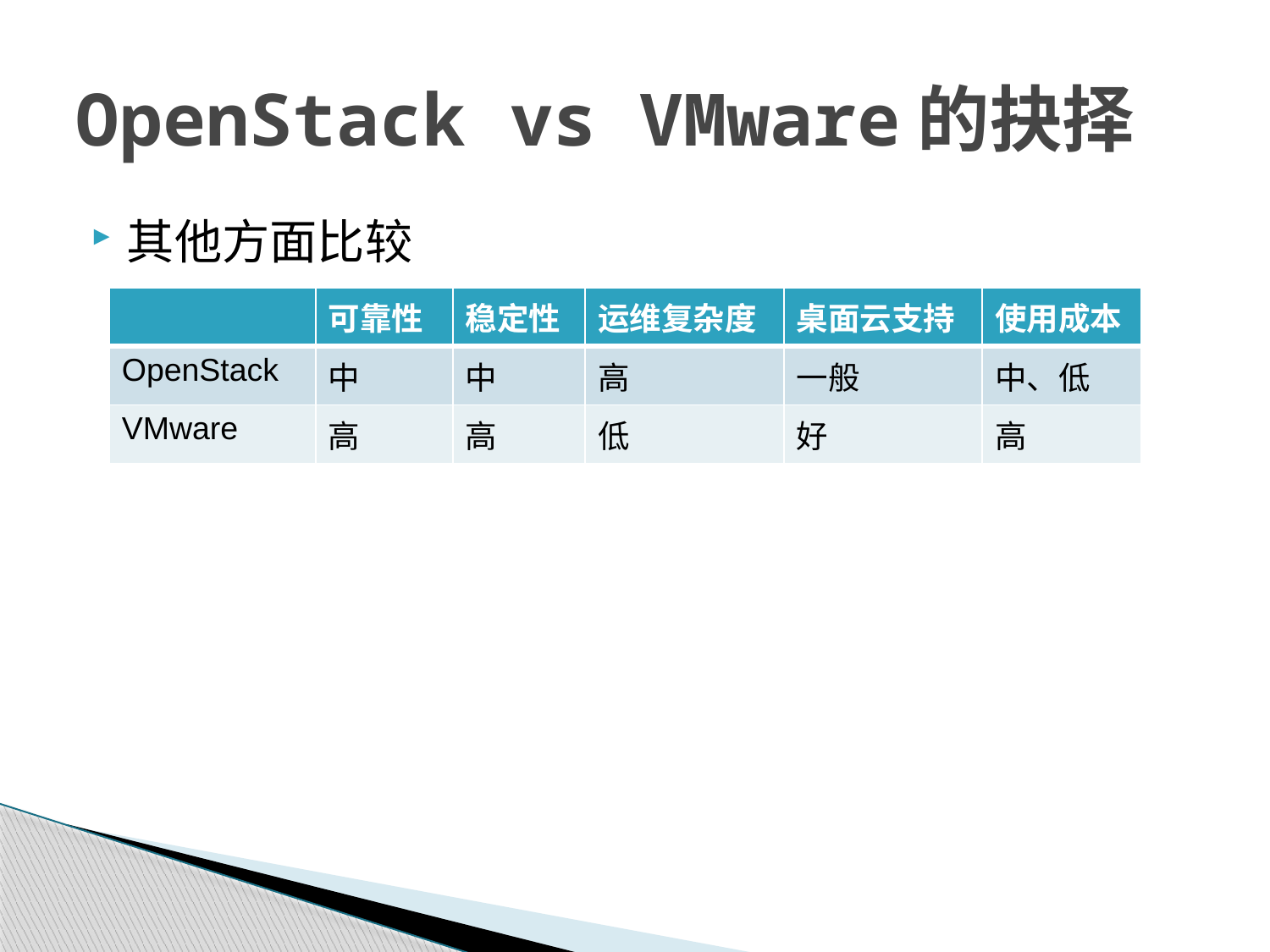

# OpenStack vs VMware的抉择
其他方面比较

|  | 可靠性 | 稳定性 | 运维复杂度 | 桌面云支持 | 使用成本 |
| --- | --- | --- | --- | --- | --- |
| OpenStack | 中 | 中 | 高 | 一般 | 中、低 |
| VMware | 高 | 高 | 低 | 好 | 高 |